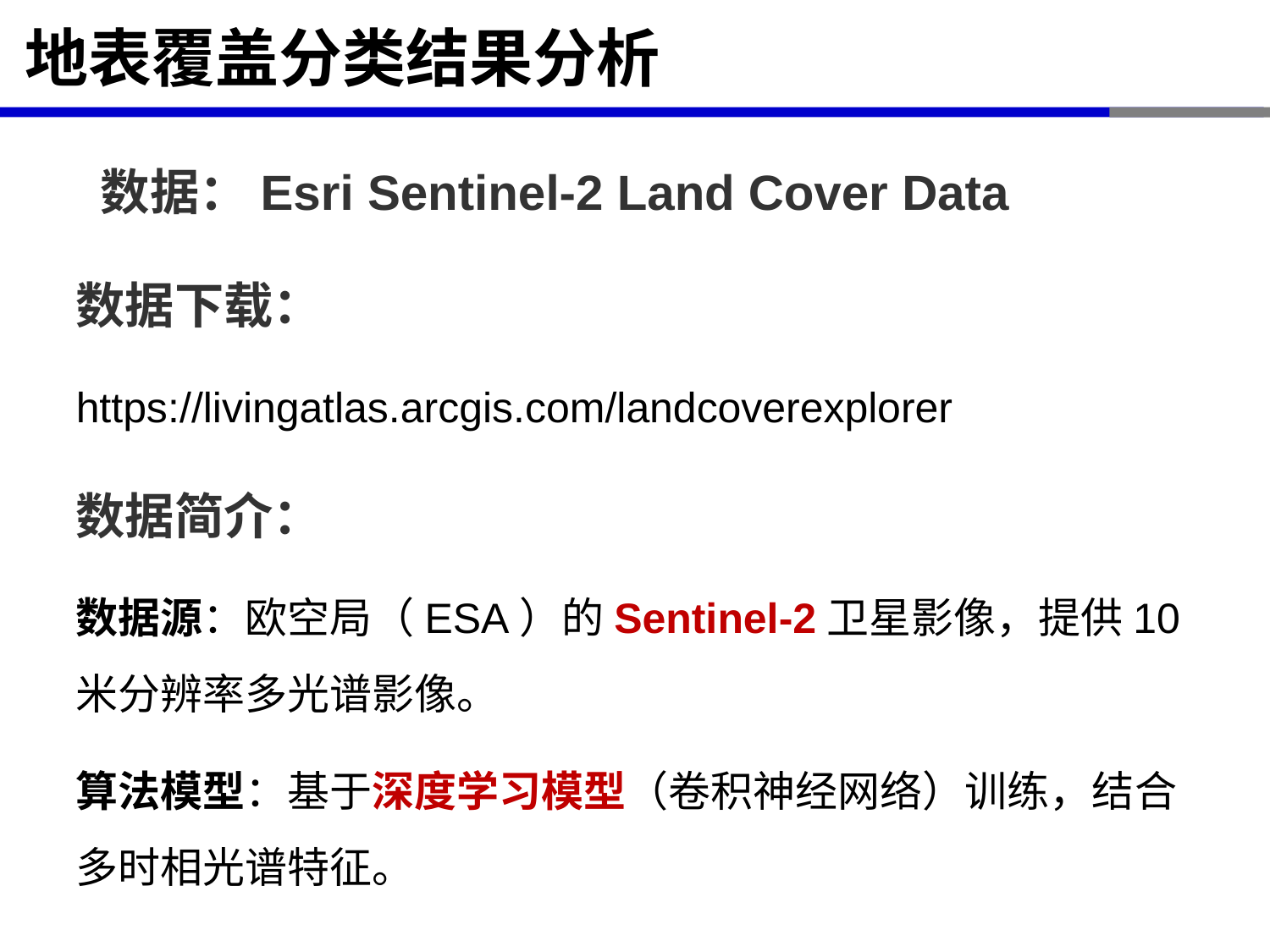

# 地表覆盖分类结果分析
数据：Esri Sentinel-2 Land Cover Data
数据下载：
https://livingatlas.arcgis.com/landcoverexplorer
数据简介：
数据源：欧空局（ESA）的Sentinel-2卫星影像，提供10米分辨率多光谱影像。
算法模型：基于深度学习模型（卷积神经网络）训练，结合多时相光谱特征。